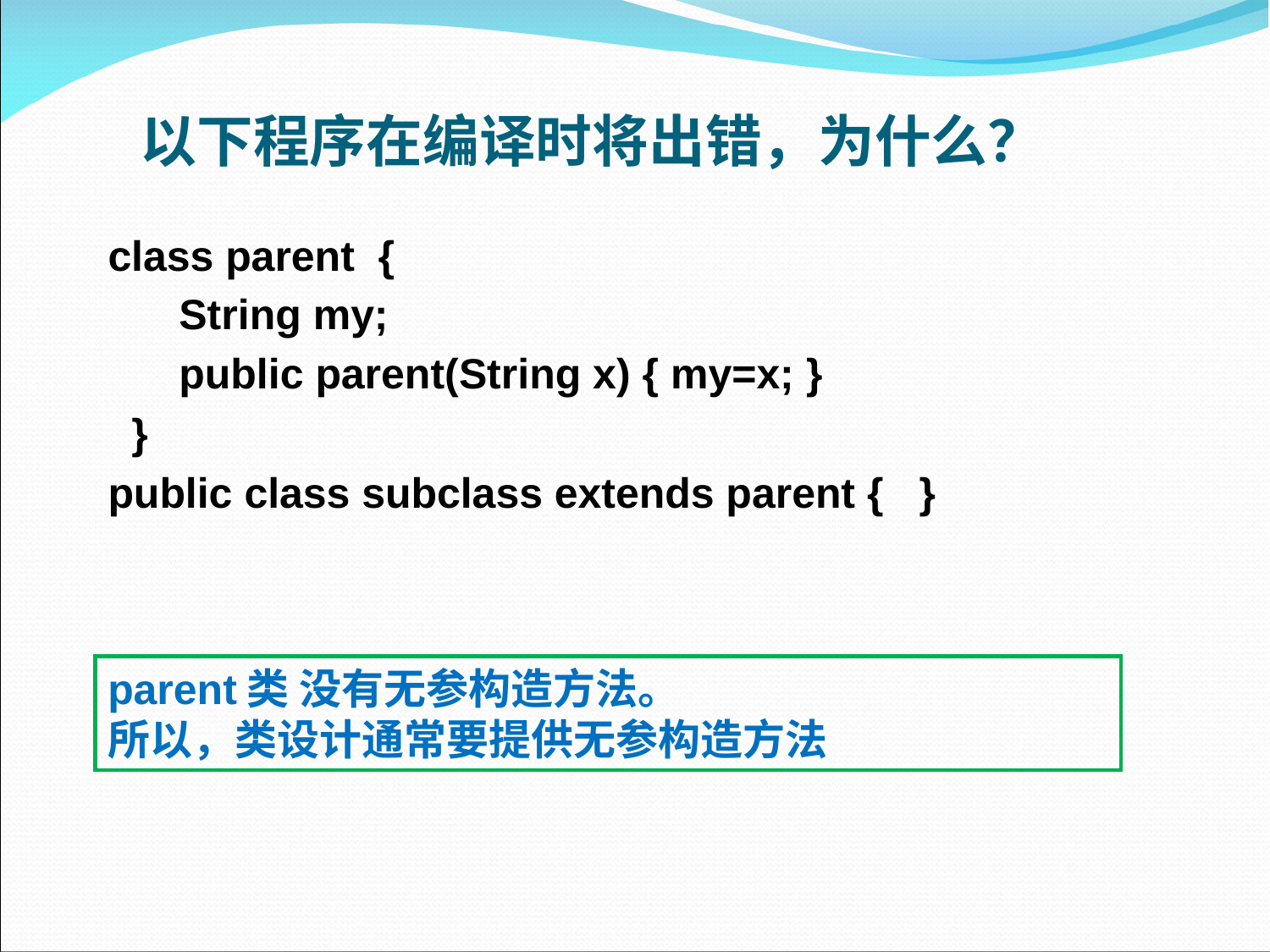

# 以下程序在编译时将出错，为什么？
class parent  {
      String my;
      public parent(String x) { my=x; }
  }
public class subclass extends parent {   }
parent类 没有无参构造方法。
所以，类设计通常要提供无参构造方法